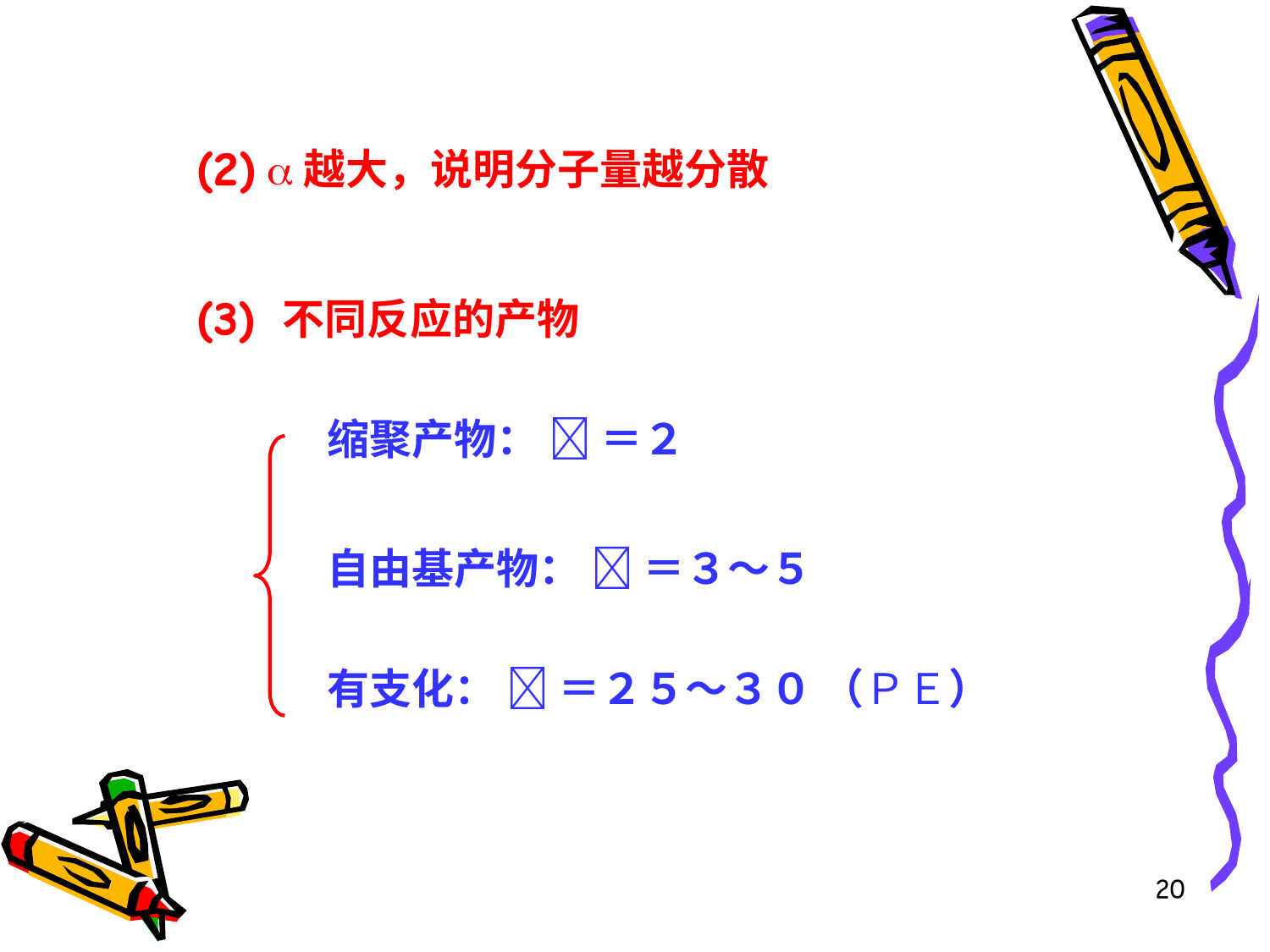

(2) α越大，说明分子量越分散
(3) 不同反应的产物
缩聚产物： α ＝２

自由基产物： α ＝３～５
有支化： α ＝２５～３０ （ＰＥ）
20